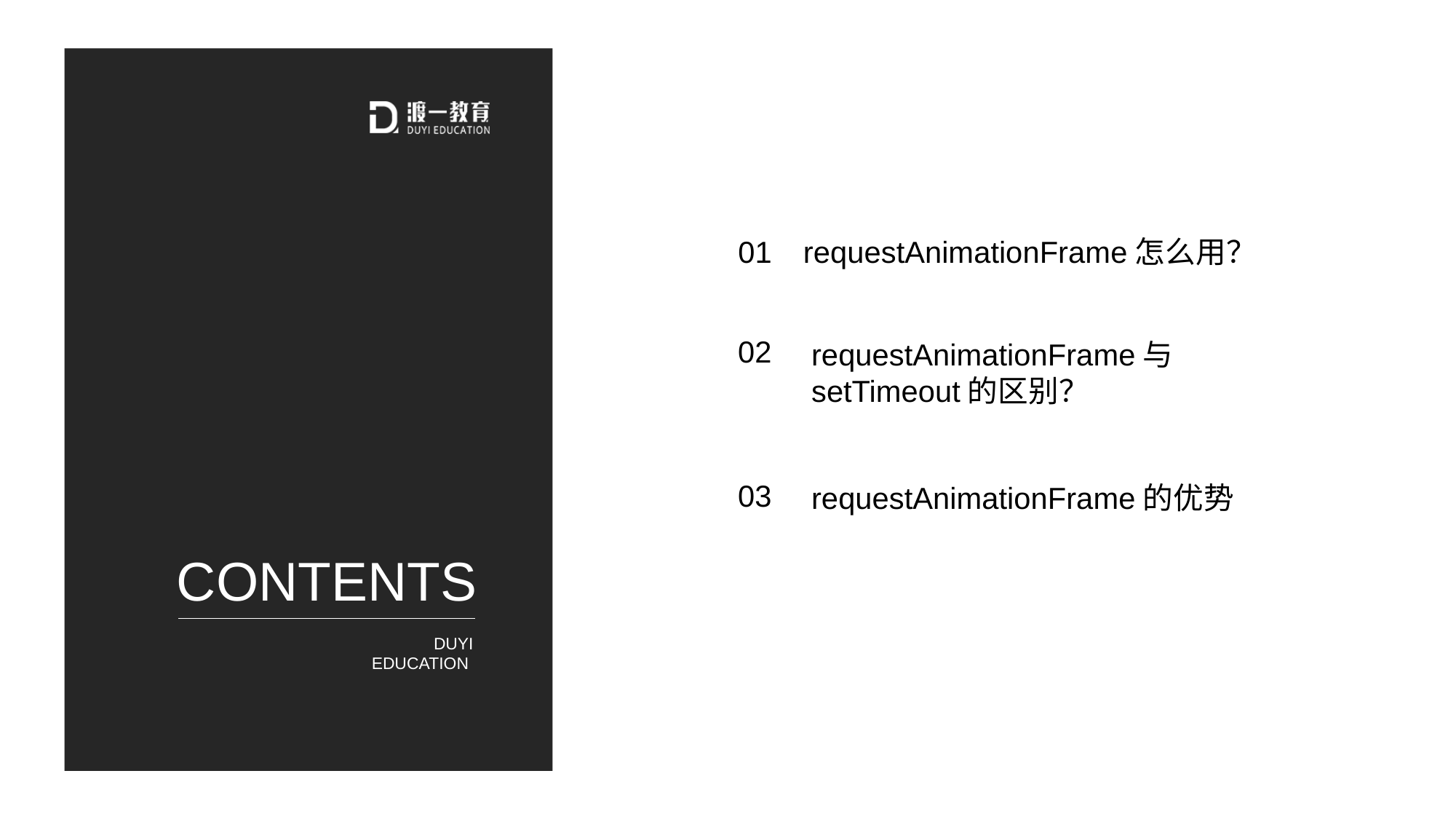

requestAnimationFrame怎么用？
# 01
requestAnimationFrame与setTimeout的区别？
02
requestAnimationFrame的优势
03